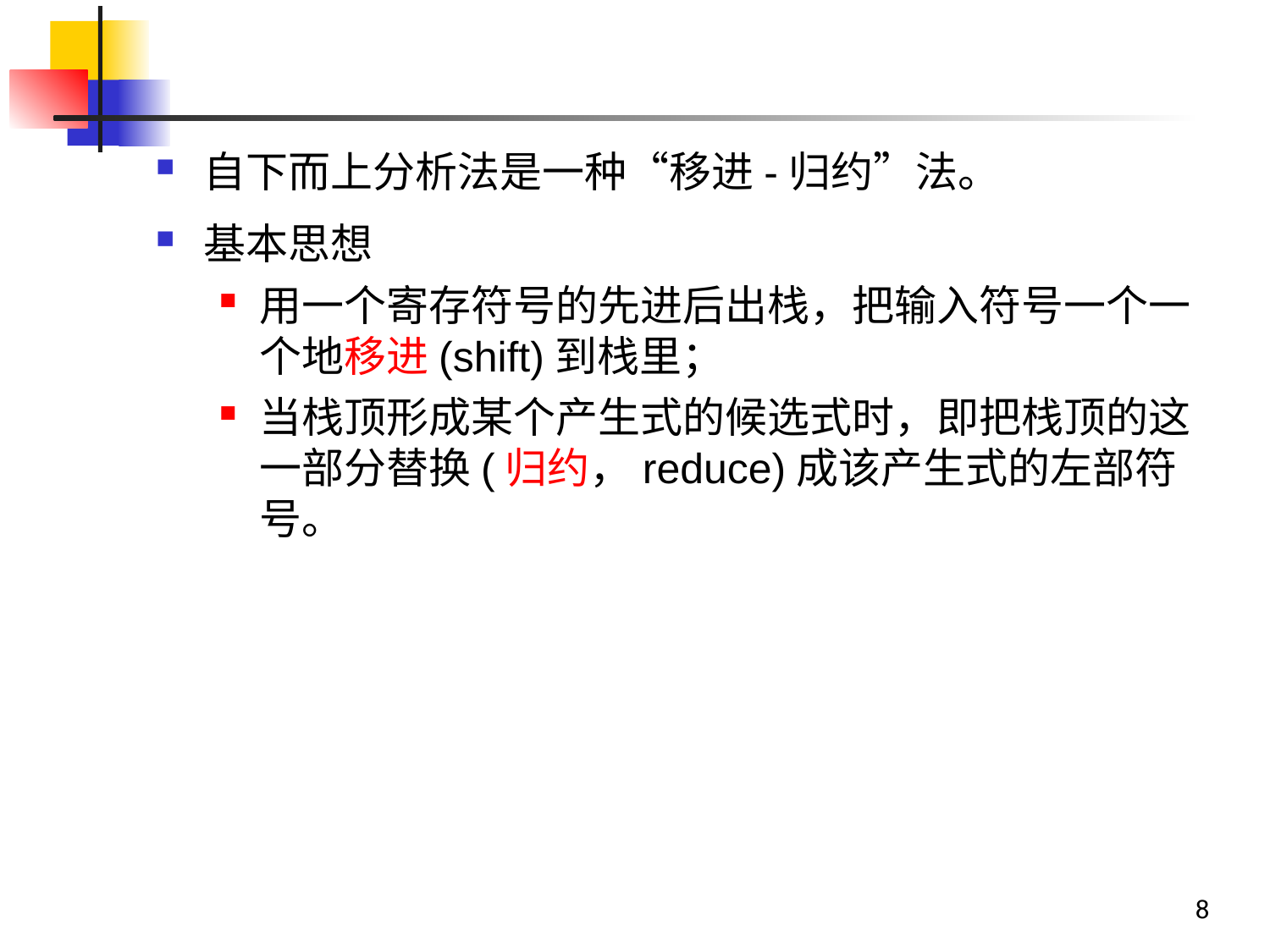

#
自下而上分析法是一种“移进-归约”法。
基本思想
用一个寄存符号的先进后出栈，把输入符号一个一个地移进(shift)到栈里；
当栈顶形成某个产生式的候选式时，即把栈顶的这一部分替换(归约，reduce)成该产生式的左部符号。
8